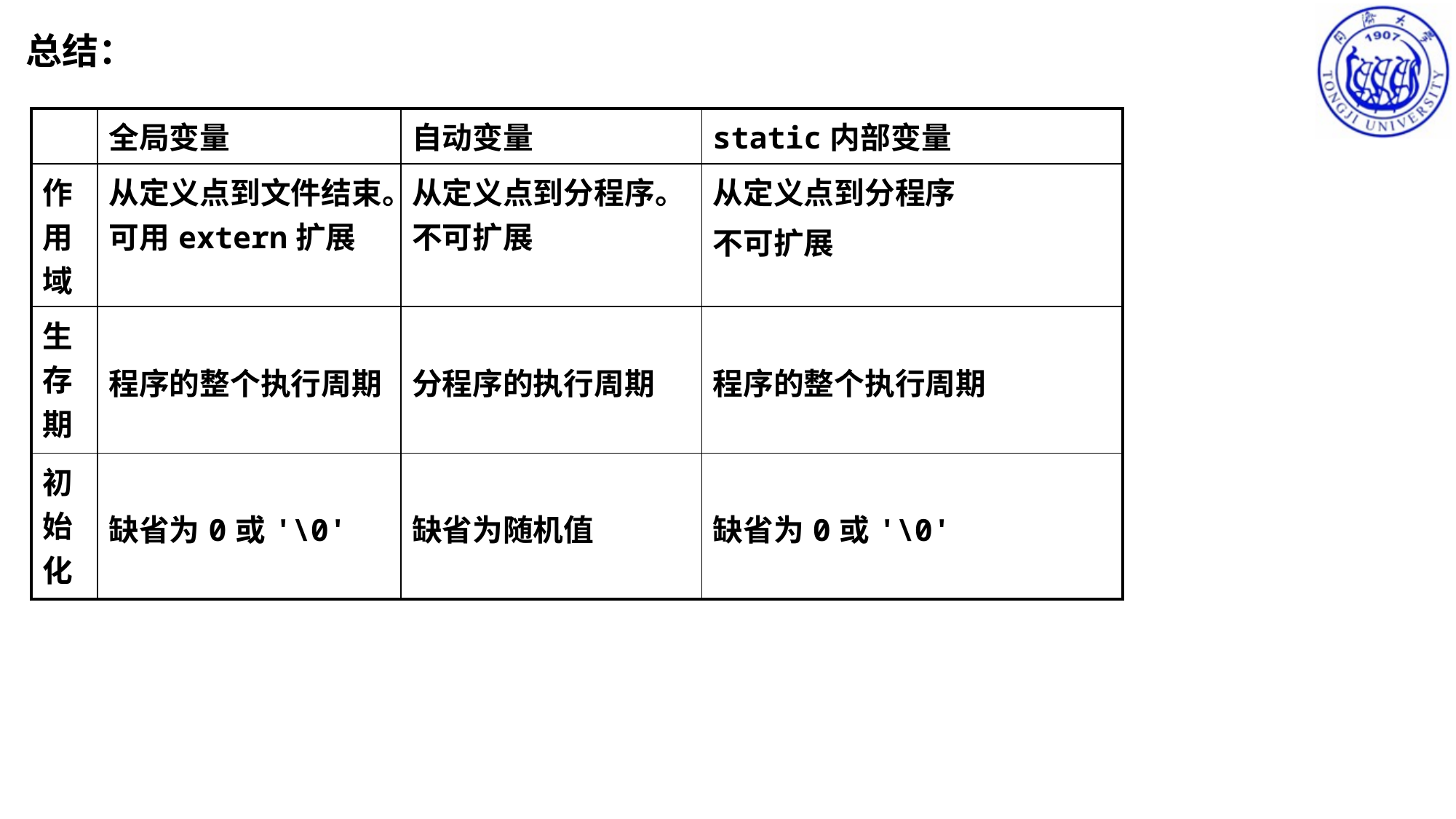

总结：
|  | 全局变量 | 自动变量 | static内部变量 |
| --- | --- | --- | --- |
| 作用域 | 从定义点到文件结束。可用extern扩展 | 从定义点到分程序。不可扩展 | 从定义点到分程序 不可扩展 |
| 生存期 | 程序的整个执行周期 | 分程序的执行周期 | 程序的整个执行周期 |
| 初始化 | 缺省为0或'\0' | 缺省为随机值 | 缺省为0或'\0' |